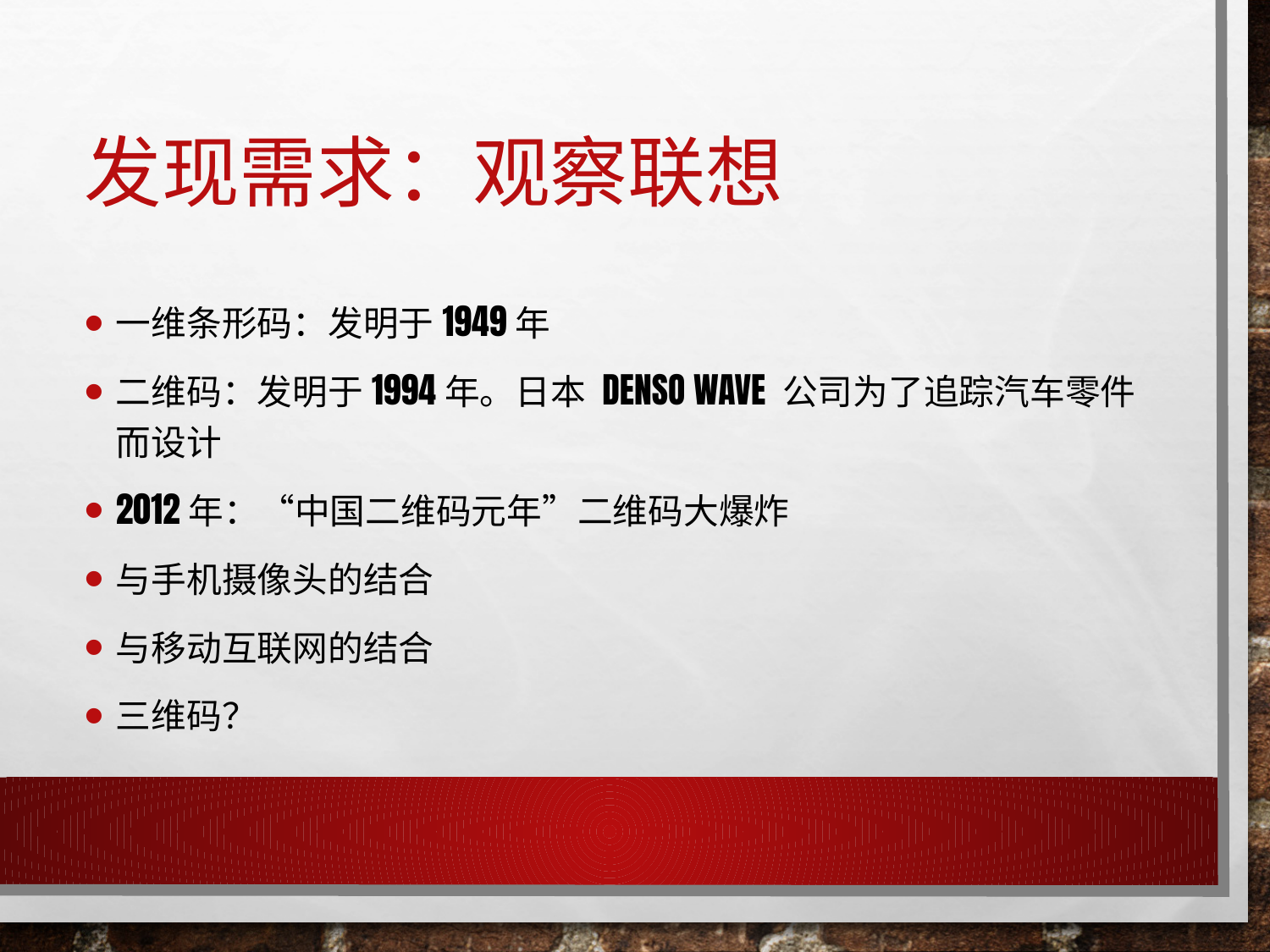

# 发现需求：观察联想
一维条形码：发明于1949年
二维码：发明于1994年。日本 Denso Wave 公司为了追踪汽车零件而设计
2012年：“中国二维码元年”二维码大爆炸
与手机摄像头的结合
与移动互联网的结合
三维码？